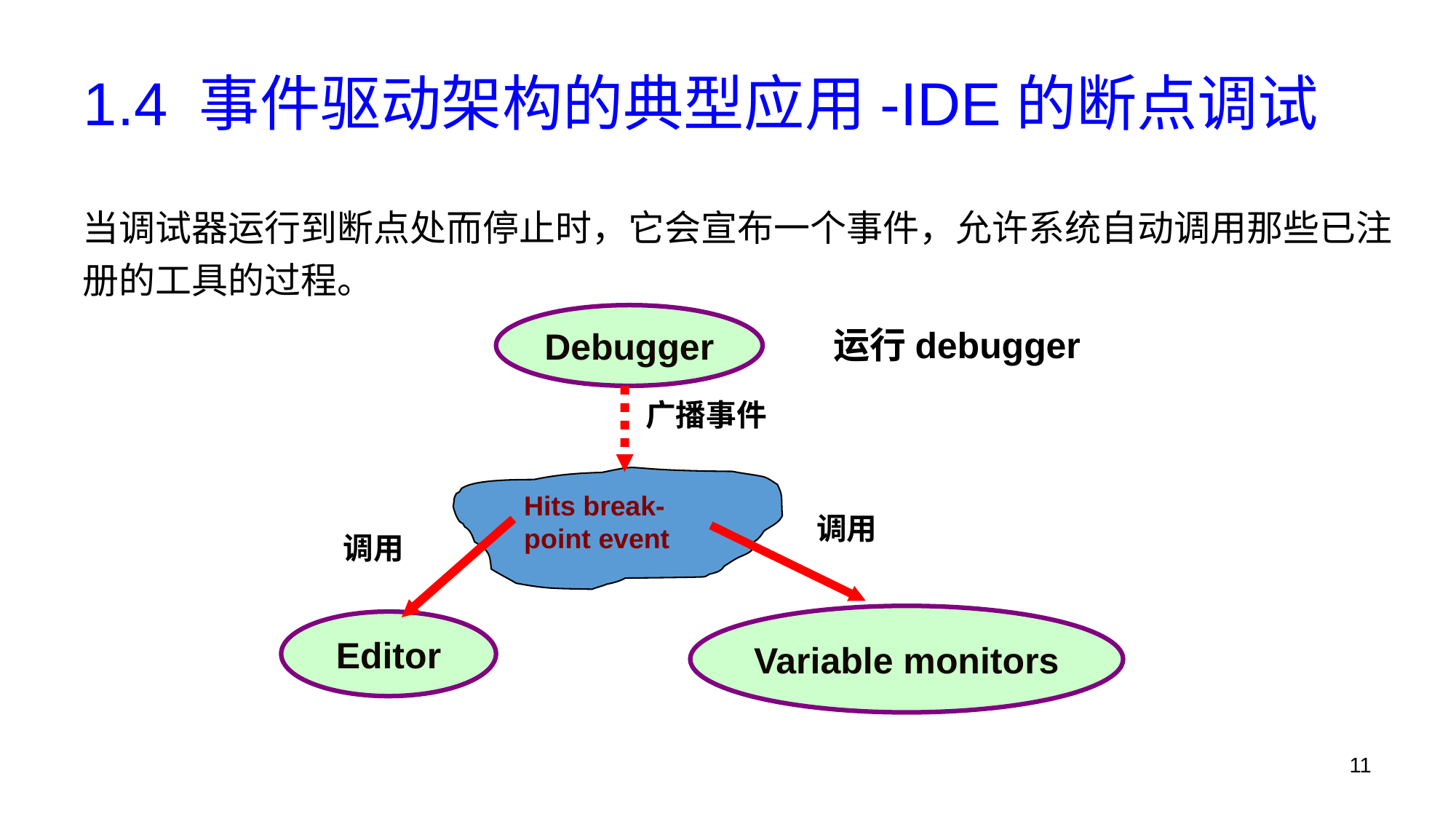

# 1.4 事件驱动架构的典型应用-IDE的断点调试
当调试器运行到断点处而停止时，它会宣布一个事件，允许系统自动调用那些已注册的工具的过程。
Debugger
运行debugger

广播事件

Hits break-point event
调用

调用
Variable monitors
Editor
11